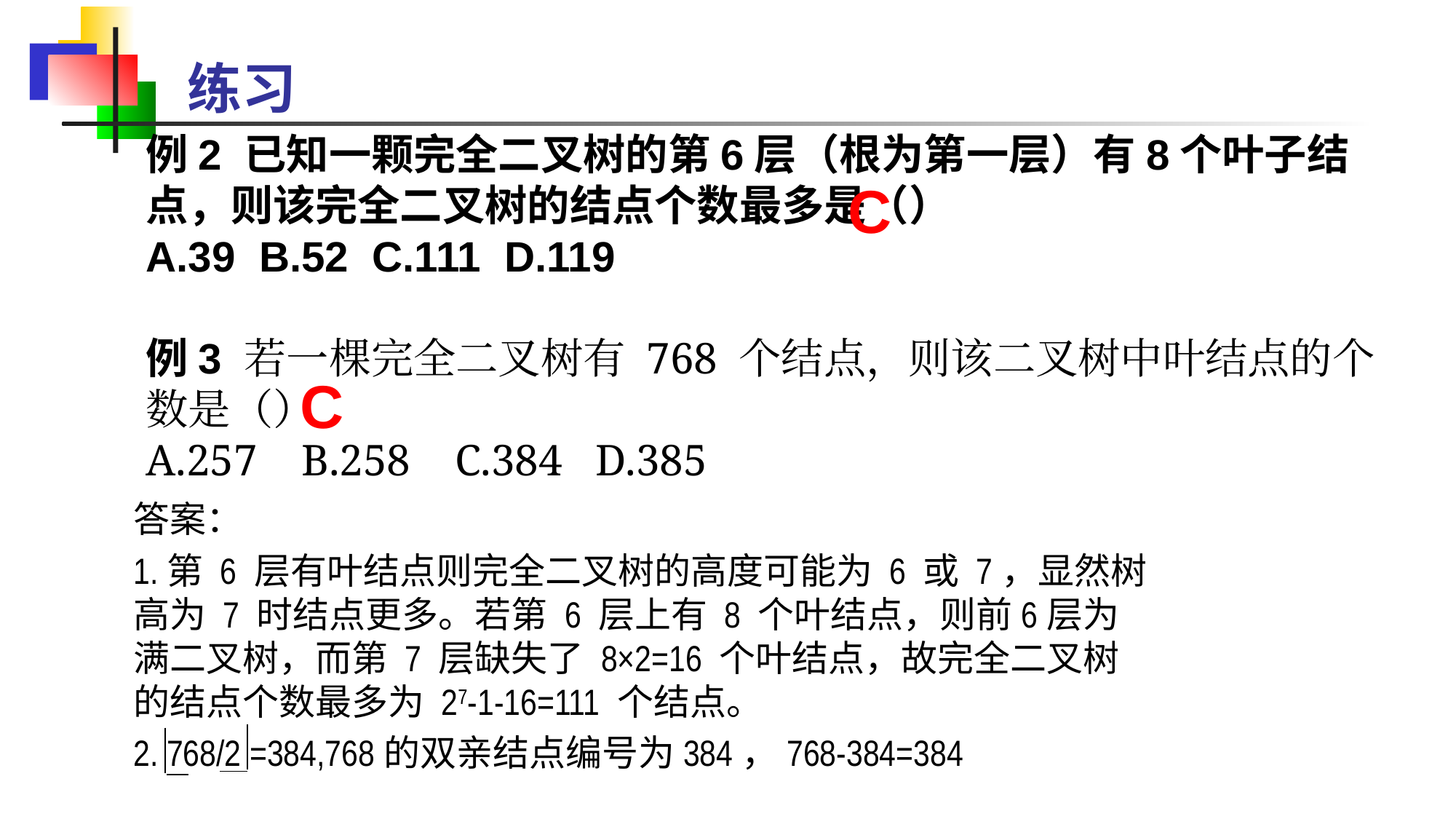

练习
# 例2 已知一颗完全二叉树的第6层（根为第一层）有8个叶子结点，则该完全二叉树的结点个数最多是（） A.39  B.52  C.111  D.119 例3 若一棵完全二叉树有 768 个结点，则该二叉树中叶结点的个数是（） A.257    B.258    C.384   D.385
C
C
答案：
1.第 6 层有叶结点则完全二叉树的高度可能为 6 或 7，显然树高为 7 时结点更多。若第 6 层上有 8 个叶结点，则前6层为满二叉树，而第 7 层缺失了 8×2=16 个叶结点，故完全二叉树的结点个数最多为 27-1-16=111 个结点。
2. 768/2 =384,768的双亲结点编号为384，768-384=384